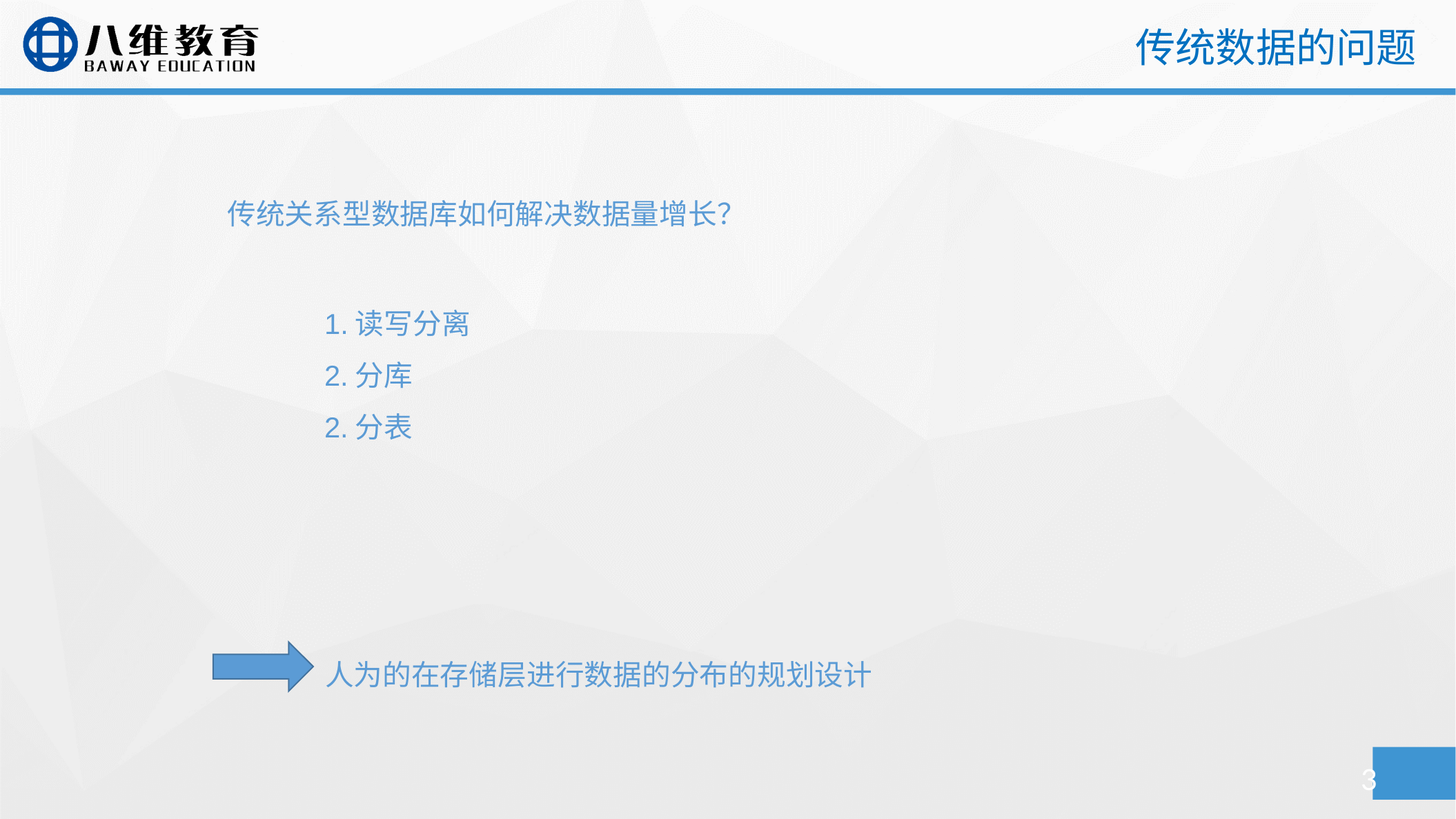

传统数据的问题
传统关系型数据库如何解决数据量增长？
1.读写分离
2.分库
2.分表
人为的在存储层进行数据的分布的规划设计